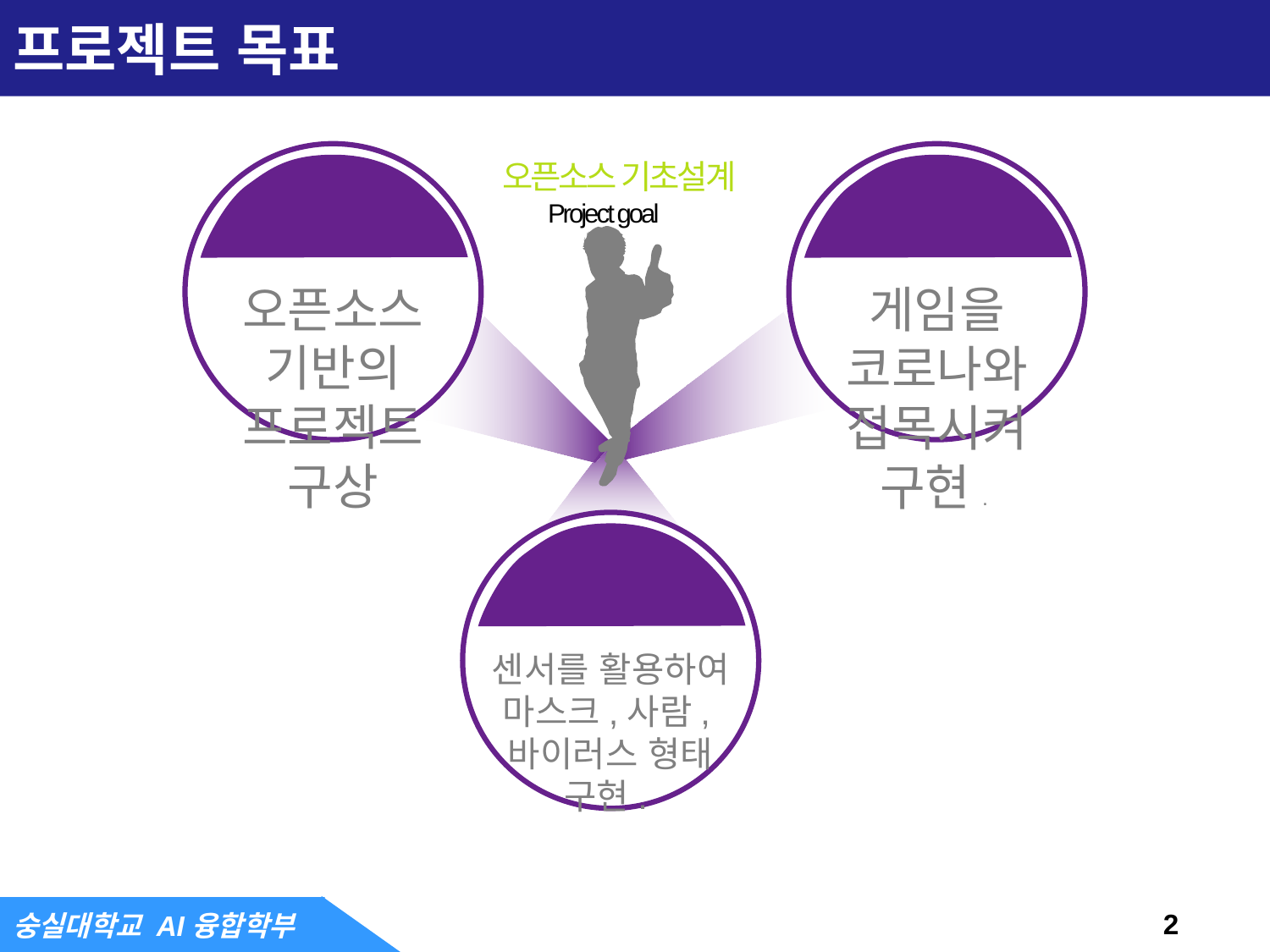

# 프로젝트 목표

오픈소스 기반의 프로젝트 구상

게임을 코로나와 접목시켜 구현.

오픈소스 기초설계
         Project goal

센서를 활용하여 마스크,사람,바이러스 형태 구현.